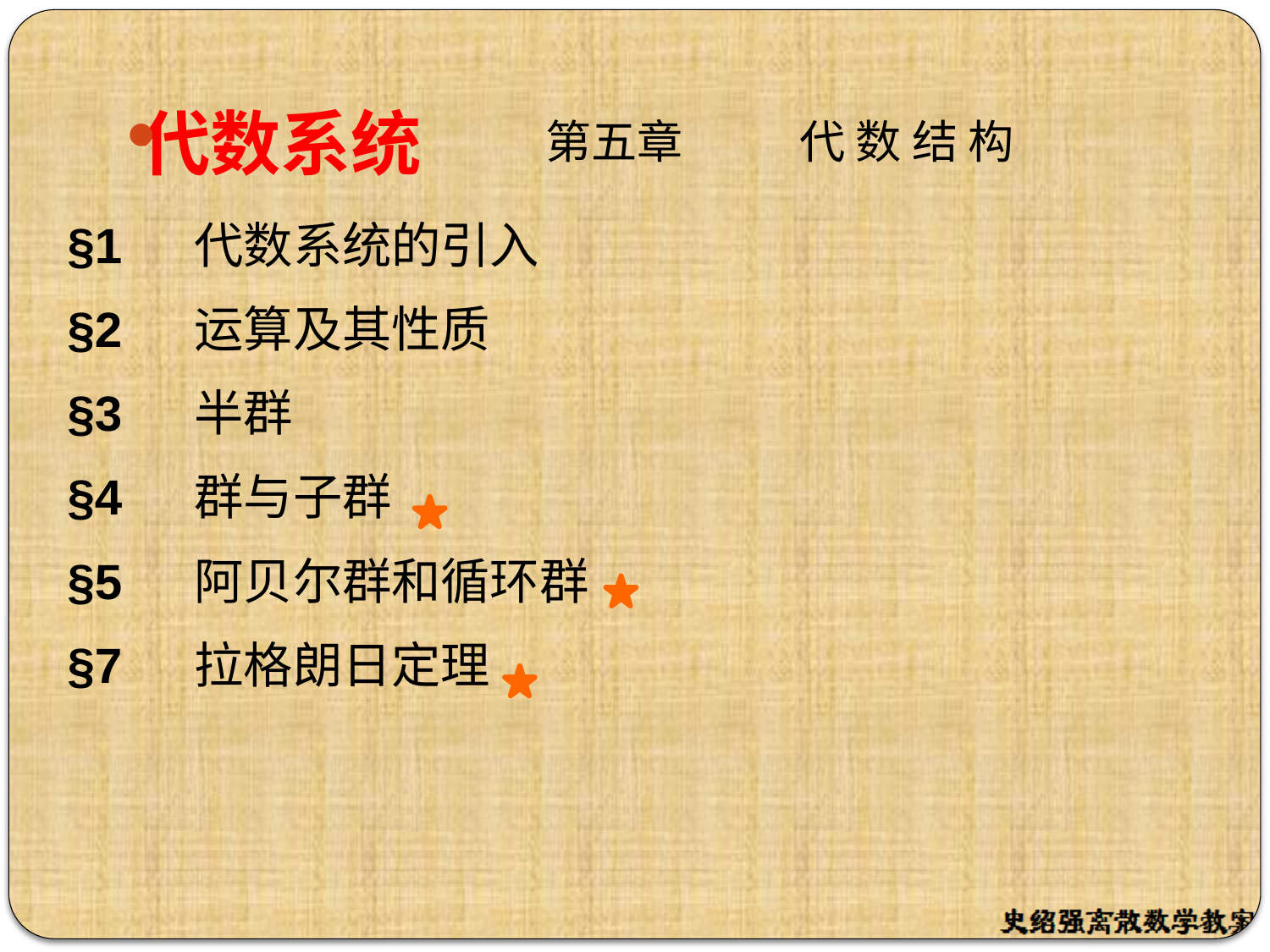

# 代数系统
			第五章	代 数 结 构
§1	代数系统的引入
§2	运算及其性质
§3	半群
§4	群与子群
§5	阿贝尔群和循环群
§7	拉格朗日定理